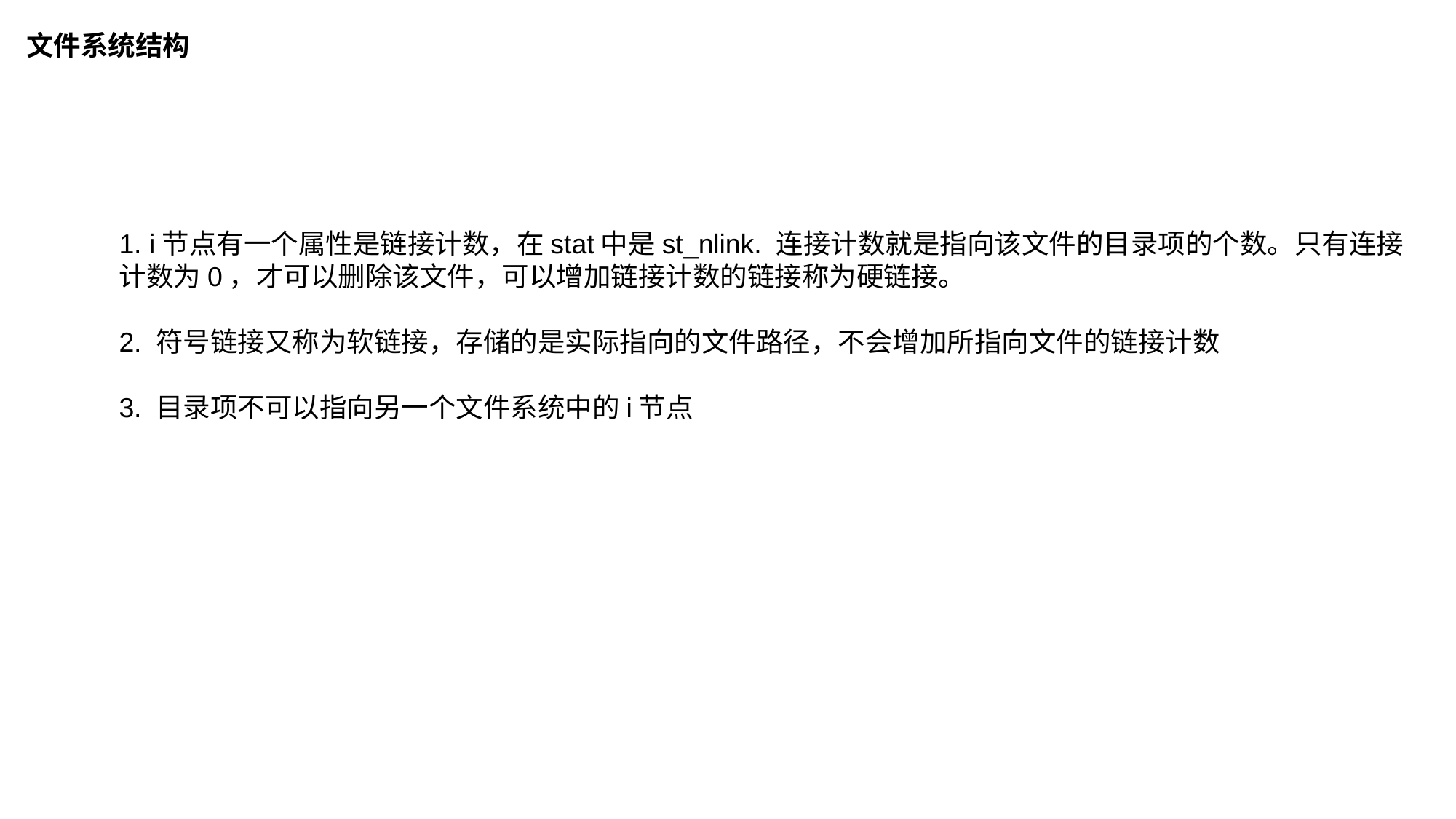

文件系统结构
1. i节点有一个属性是链接计数，在stat中是st_nlink. 连接计数就是指向该文件的目录项的个数。只有连接计数为0，才可以删除该文件，可以增加链接计数的链接称为硬链接。

2. 符号链接又称为软链接，存储的是实际指向的文件路径，不会增加所指向文件的链接计数

3. 目录项不可以指向另一个文件系统中的i节点